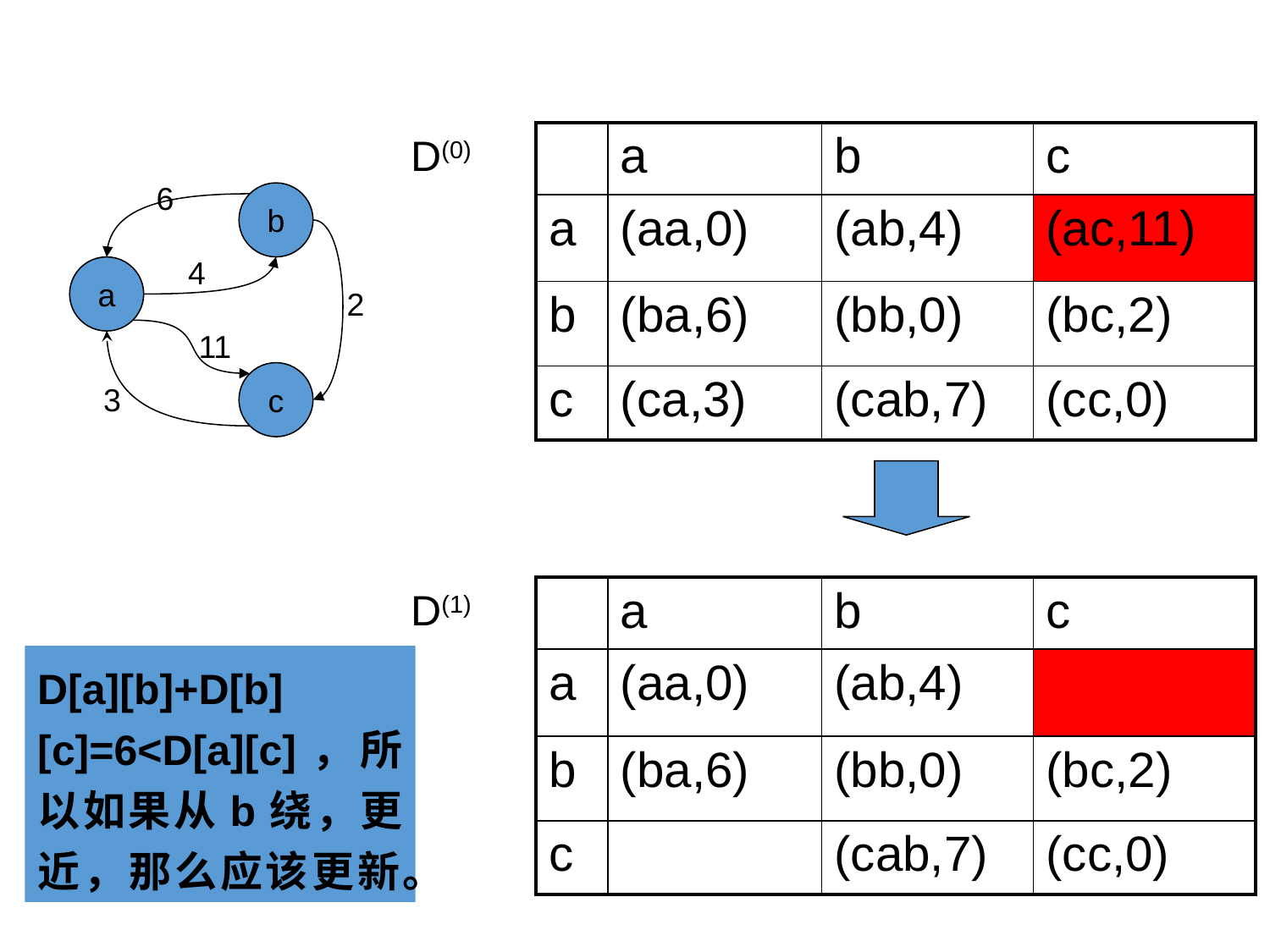

D(0)
|  | a | b | c |
| --- | --- | --- | --- |
| a | (aa,0) | (ab,4) | (ac,11) |
| b | (ba,6) | (bb,0) | (bc,2) |
| c | (ca,3) | (cab,7) | (cc,0) |
6
b
4
a
2
11
c
3

D(1)
|  | a | b | c |
| --- | --- | --- | --- |
| a | (aa,0) | (ab,4) |  |
| b | (ba,6) | (bb,0) | (bc,2) |
| c |  | (cab,7) | (cc,0) |
D[a][b]+D[b][c]=6<D[a][c]，所以如果从b绕，更近，那么应该更新。